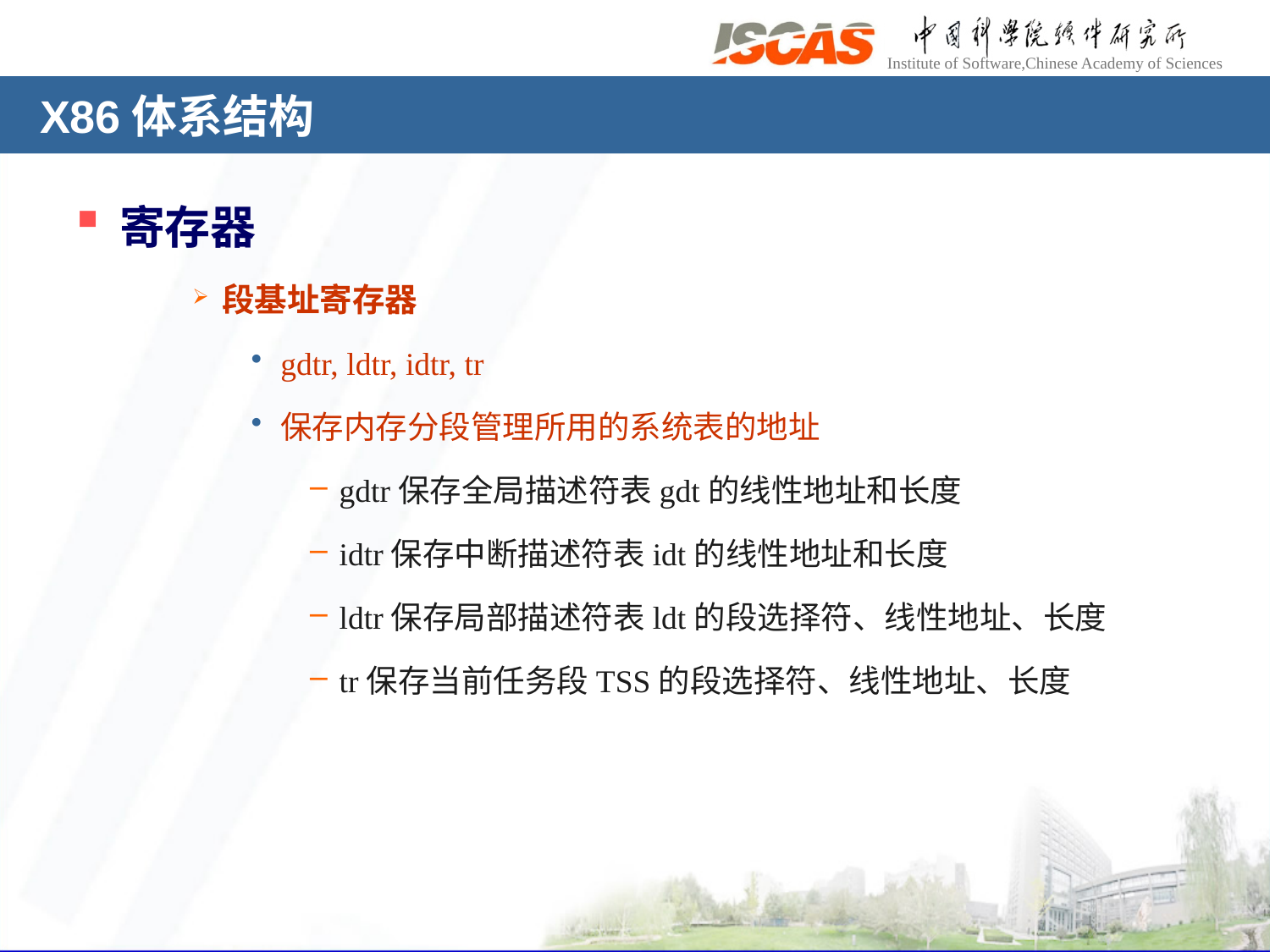

# X86体系结构
寄存器
段基址寄存器
gdtr, ldtr, idtr, tr
保存内存分段管理所用的系统表的地址
gdtr保存全局描述符表gdt的线性地址和长度
idtr保存中断描述符表idt的线性地址和长度
ldtr保存局部描述符表ldt的段选择符、线性地址、长度
tr保存当前任务段TSS的段选择符、线性地址、长度